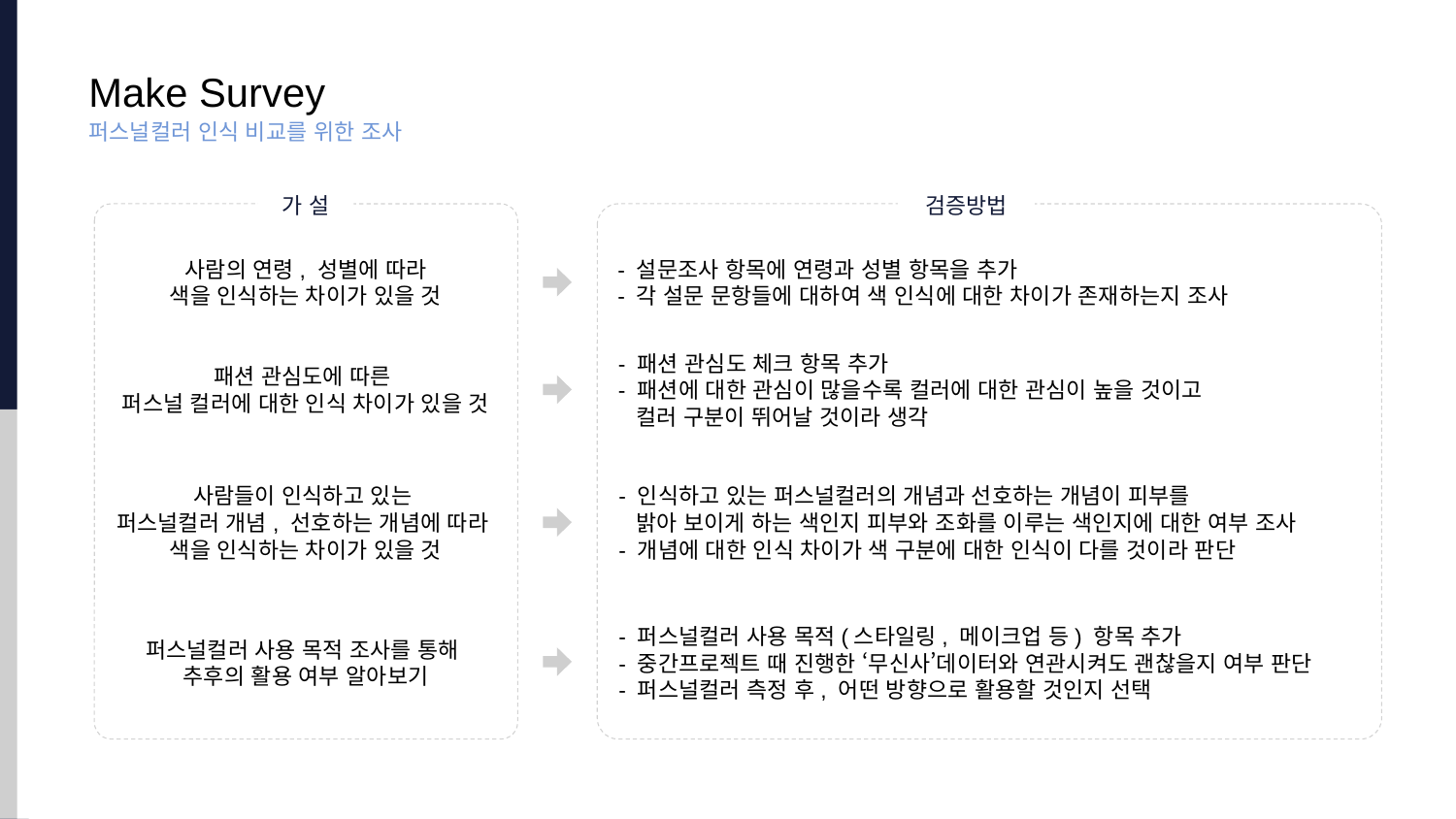

Make Survey
퍼스널컬러 인식 비교를 위한 조사
가 설
검증방법

사람의 연령, 성별에 따라
색을 인식하는 차이가 있을 것
- 설문조사 항목에 연령과 성별 항목을 추가
- 각 설문 문항들에 대하여 색 인식에 대한 차이가 존재하는지 조사

- 패션 관심도 체크 항목 추가
- 패션에 대한 관심이 많을수록 컬러에 대한 관심이 높을 것이고
  컬러 구분이 뛰어날 것이라 생각
패션 관심도에 따른
퍼스널 컬러에 대한 인식 차이가 있을 것

- 인식하고 있는 퍼스널컬러의 개념과 선호하는 개념이 피부를
  밝아 보이게 하는 색인지 피부와 조화를 이루는 색인지에 대한 여부 조사
- 개념에 대한 인식 차이가 색 구분에 대한 인식이 다를 것이라 판단
사람들이 인식하고 있는
퍼스널컬러 개념, 선호하는 개념에 따라
색을 인식하는 차이가 있을 것

- 퍼스널컬러 사용 목적(스타일링, 메이크업 등) 항목 추가
- 중간프로젝트 때 진행한 ‘무신사’데이터와 연관시켜도 괜찮을지 여부 판단
- 퍼스널컬러 측정 후, 어떤 방향으로 활용할 것인지 선택
퍼스널컬러 사용 목적 조사를 통해
추후의 활용 여부 알아보기